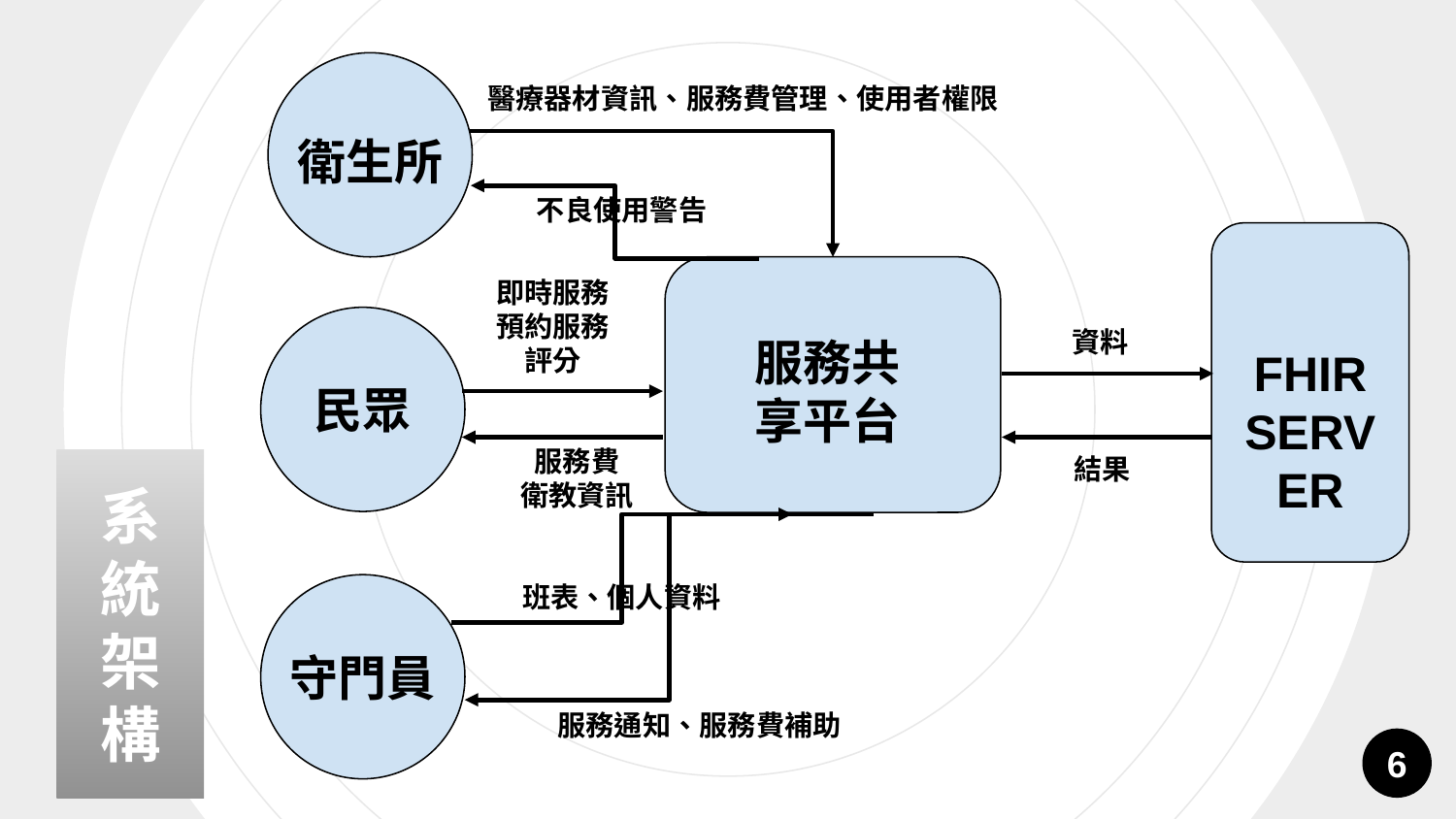

衛生所
醫療器材資訊、服務費管理、使用者權限
不良使用警告

FHIR SERVER

服務共享平台
即時服務
預約服務
評分

民眾
資料
服務費
衛教資訊
結果
系
統
架
構
班表、個人資料

守門員
服務通知、服務費補助
6